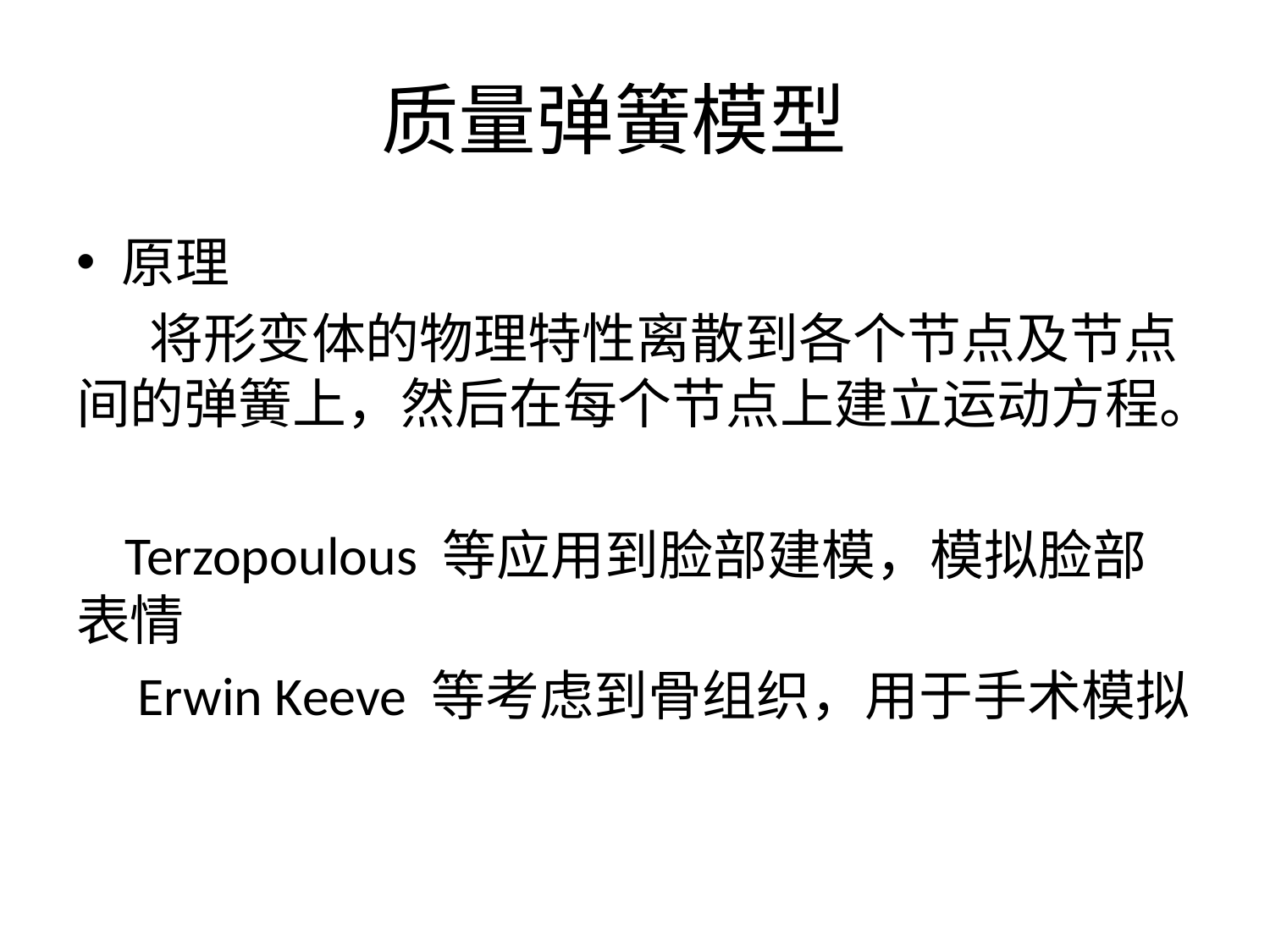

# 质量弹簧模型
原理
     将形变体的物理特性离散到各个节点及节点间的弹簧上，然后在每个节点上建立运动方程。

    Terzopoulous 等应用到脸部建模，模拟脸部表情
     Erwin Keeve 等考虑到骨组织，用于手术模拟